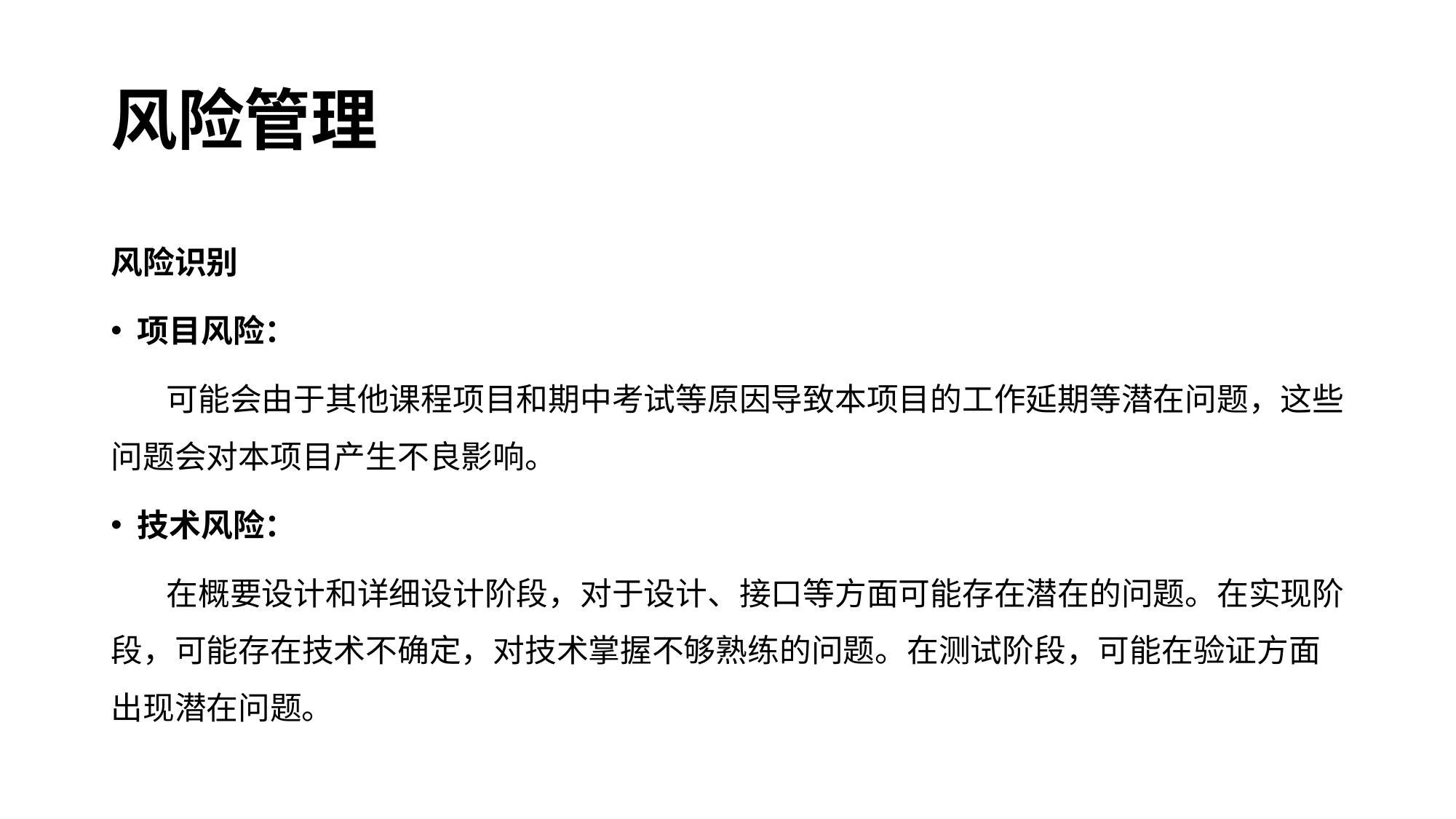

# 风险管理
风险识别
项目风险：
       可能会由于其他课程项目和期中考试等原因导致本项目的工作延期等潜在问题，这些问题会对本项目产生不良影响。
技术风险：
       在概要设计和详细设计阶段，对于设计、接口等方面可能存在潜在的问题。在实现阶段，可能存在技术不确定，对技术掌握不够熟练的问题。在测试阶段，可能在验证方面出现潜在问题。